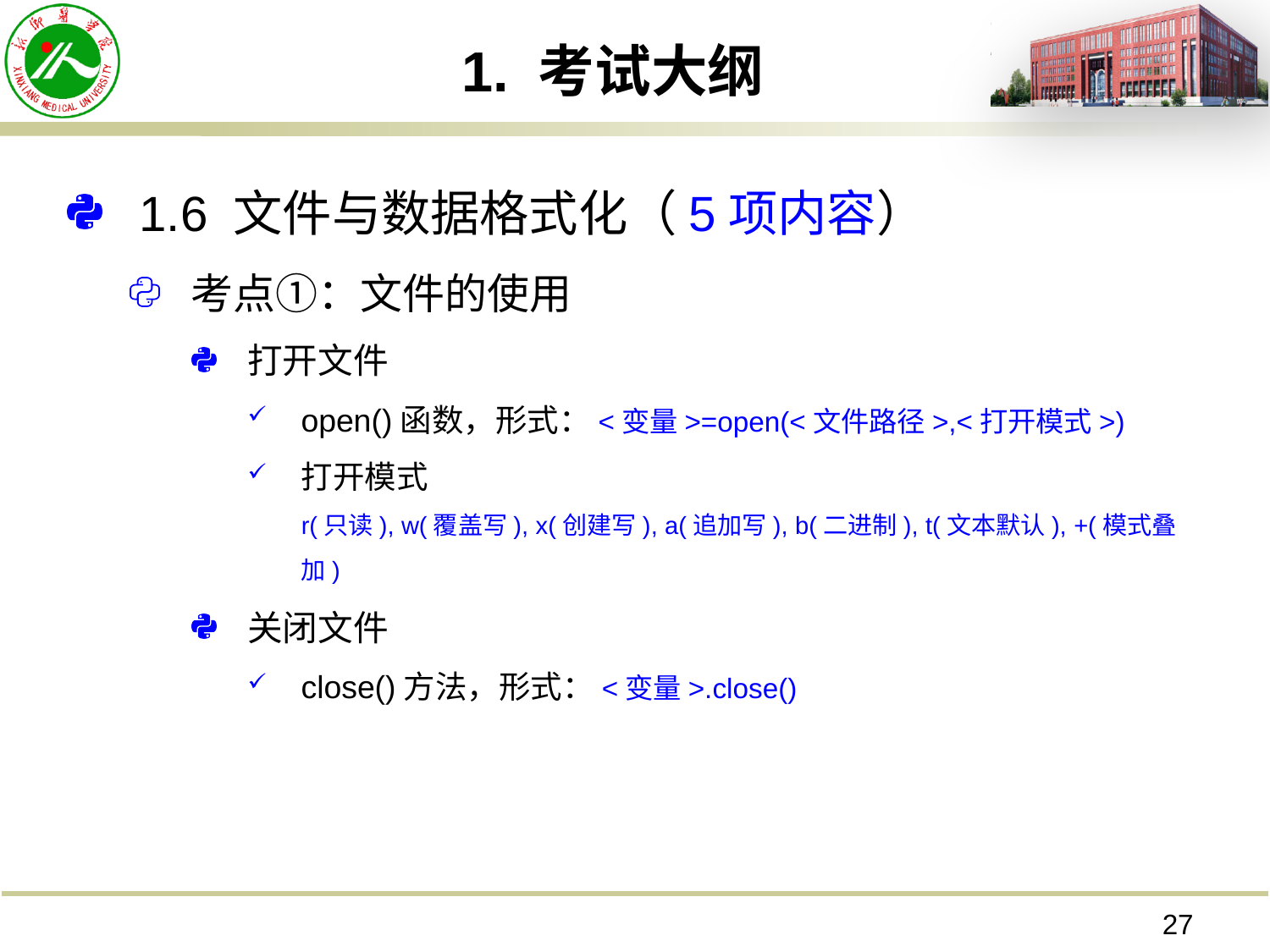

# 1. 考试大纲
1.6 文件与数据格式化（5项内容）
考点①：文件的使用
打开文件
open()函数，形式：<变量>=open(<文件路径>,<打开模式>)
打开模式
r(只读), w(覆盖写), x(创建写), a(追加写), b(二进制), t(文本默认), +(模式叠加)
关闭文件
close()方法，形式：<变量>.close()
27